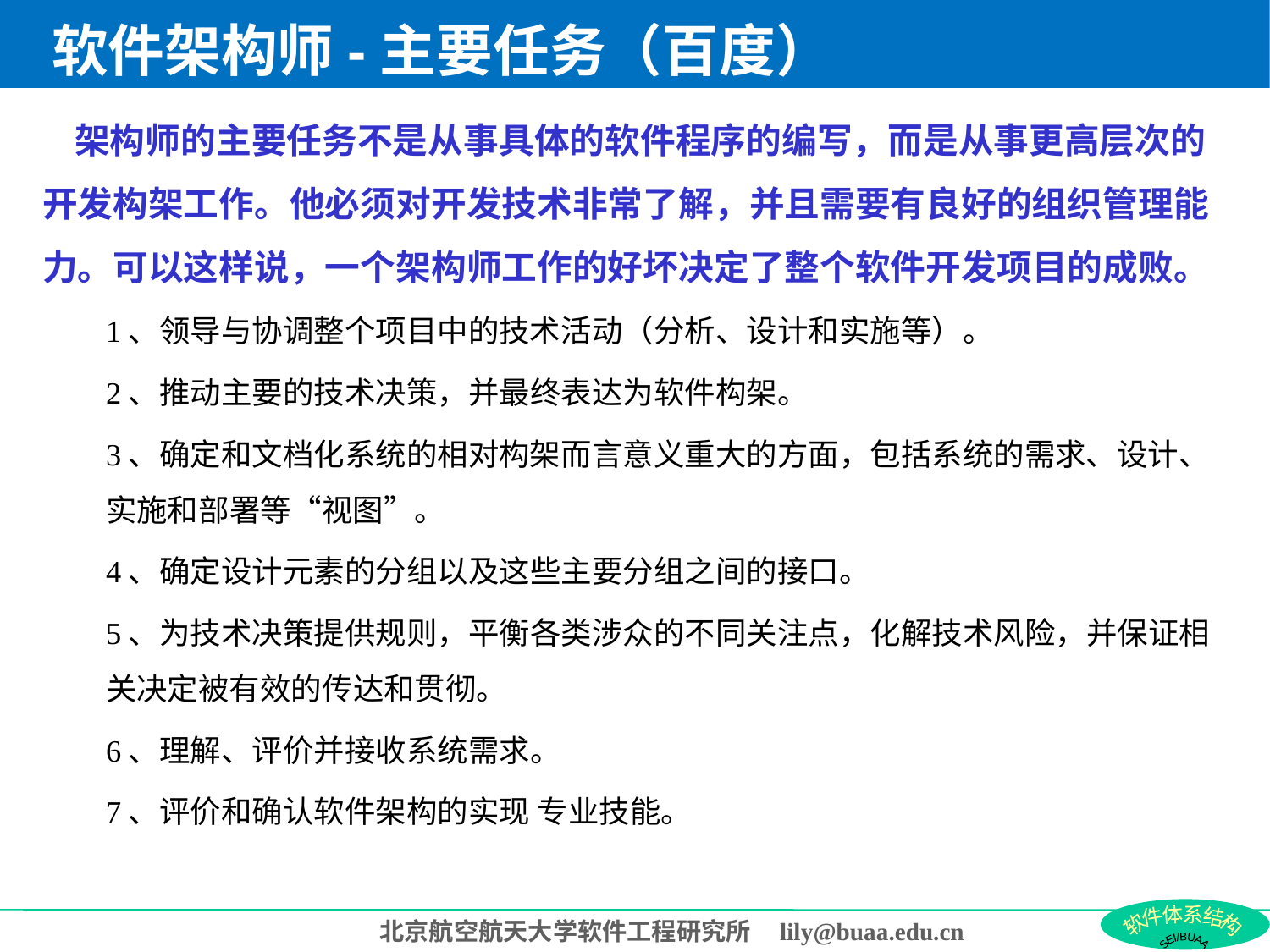

# 软件架构师-主要任务（百度）
   架构师的主要任务不是从事具体的软件程序的编写，而是从事更高层次的开发构架工作。他必须对开发技术非常了解，并且需要有良好的组织管理能力。可以这样说，一个架构师工作的好坏决定了整个软件开发项目的成败。
1、领导与协调整个项目中的技术活动（分析、设计和实施等）。
2、推动主要的技术决策，并最终表达为软件构架。
3、确定和文档化系统的相对构架而言意义重大的方面，包括系统的需求、设计、实施和部署等“视图”。
4、确定设计元素的分组以及这些主要分组之间的接口。
5、为技术决策提供规则，平衡各类涉众的不同关注点，化解技术风险，并保证相关决定被有效的传达和贯彻。
6、理解、评价并接收系统需求。
7、评价和确认软件架构的实现 专业技能。
北京航空航天大学软件工程研究所    lily@buaa.edu.cn